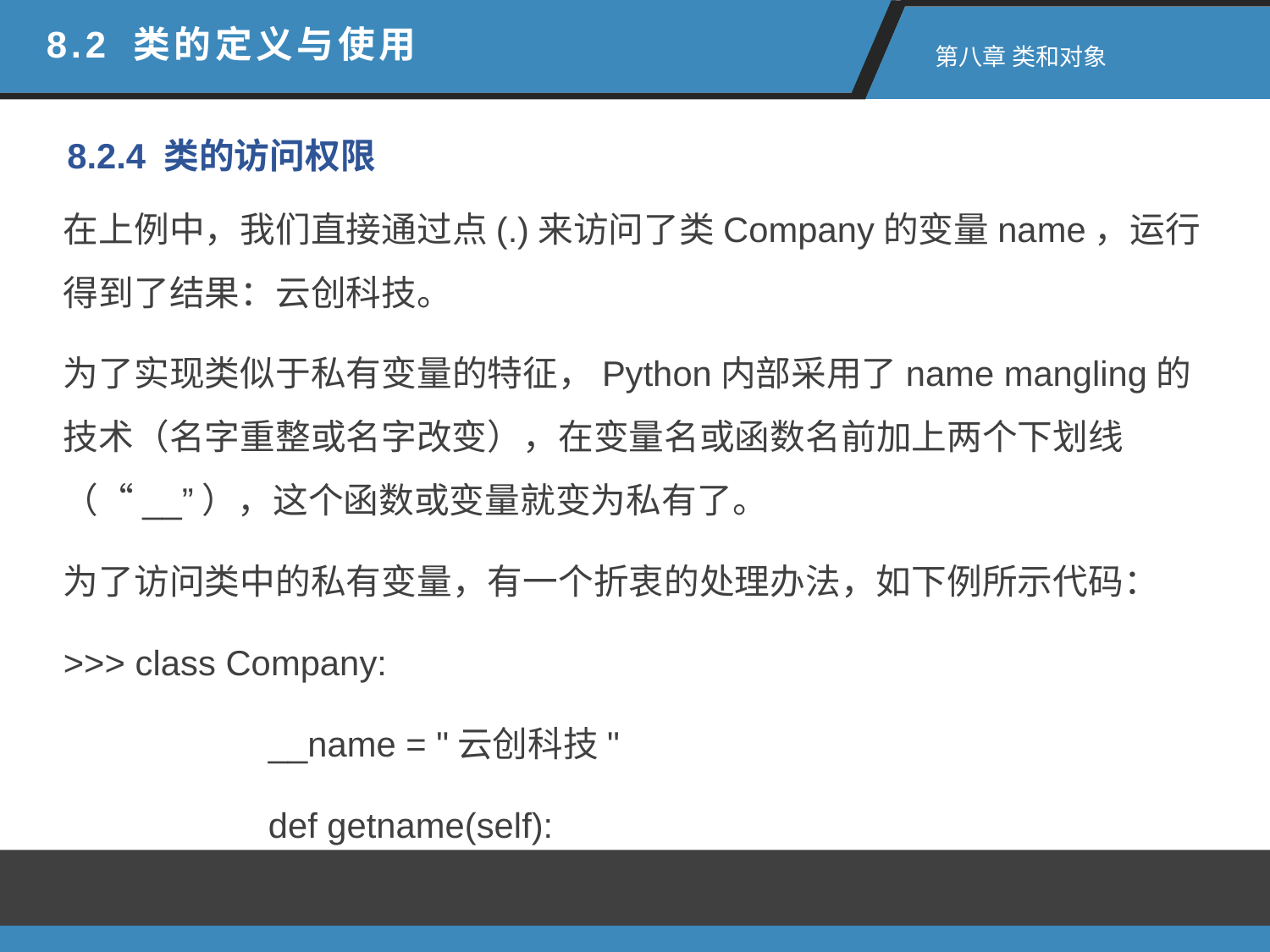

8.2 类的定义与使用
  第八章 类和对象
8.2.4 类的访问权限
在上例中，我们直接通过点(.)来访问了类Company的变量name，运行得到了结果：云创科技。
为了实现类似于私有变量的特征，Python内部采用了name mangling的技术（名字重整或名字改变），在变量名或函数名前加上两个下划线（“__”），这个函数或变量就变为私有了。
为了访问类中的私有变量，有一个折衷的处理办法，如下例所示代码：
>>> class Company:
	        __name = "云创科技"
	        def getname(self):